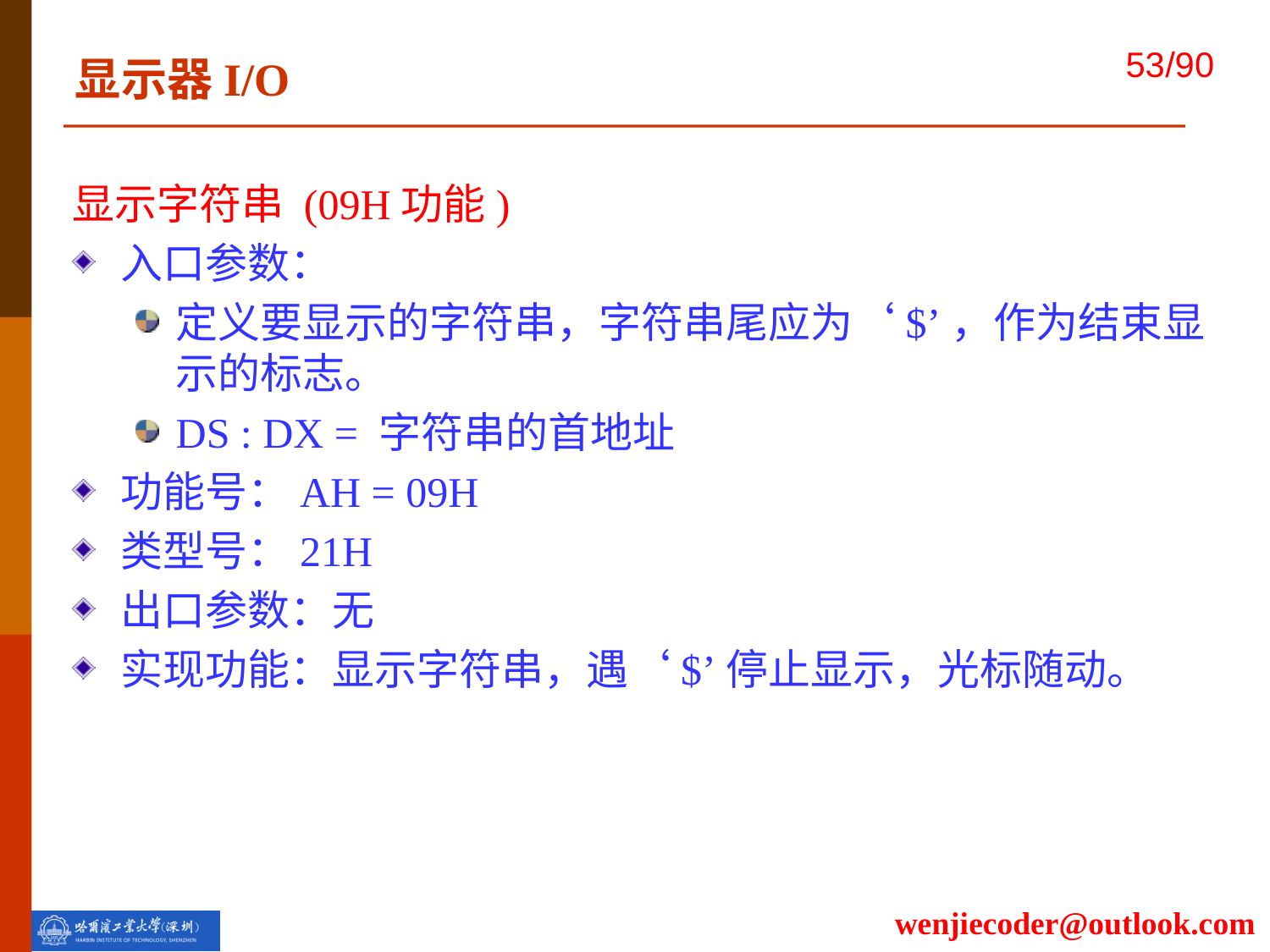

显示器I/O
显示字符串 (09H功能)
入口参数：
定义要显示的字符串，字符串尾应为‘$’，作为结束显示的标志。
DS : DX = 字符串的首地址
功能号：AH = 09H
类型号：21H
出口参数：无
实现功能：显示字符串，遇‘$’停止显示，光标随动。